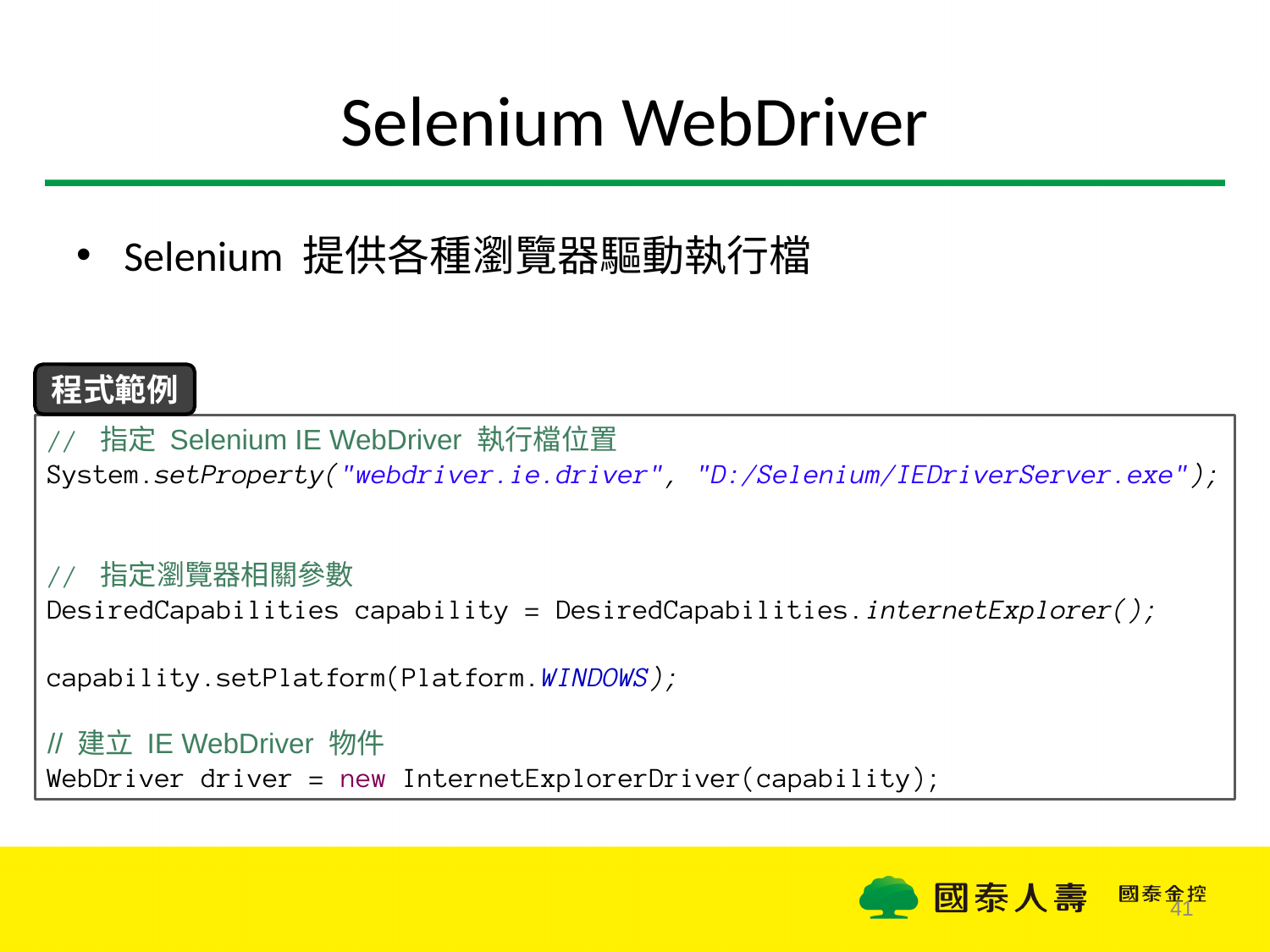

# Selenium WebDriver

Selenium 提供各種瀏覽器驅動執行檔

程式範例
// 指定 Selenium IE WebDriver 執行檔位置
System.setProperty("webdriver.ie.driver", "D:/Selenium/IEDriverServer.exe");

// 指定瀏覽器相關參數
DesiredCapabilities capability = DesiredCapabilities.internetExplorer();
capability.setPlatform(Platform.WINDOWS);

// 建立 IE WebDriver 物件
WebDriver driver = new InternetExplorerDriver(capability);
41